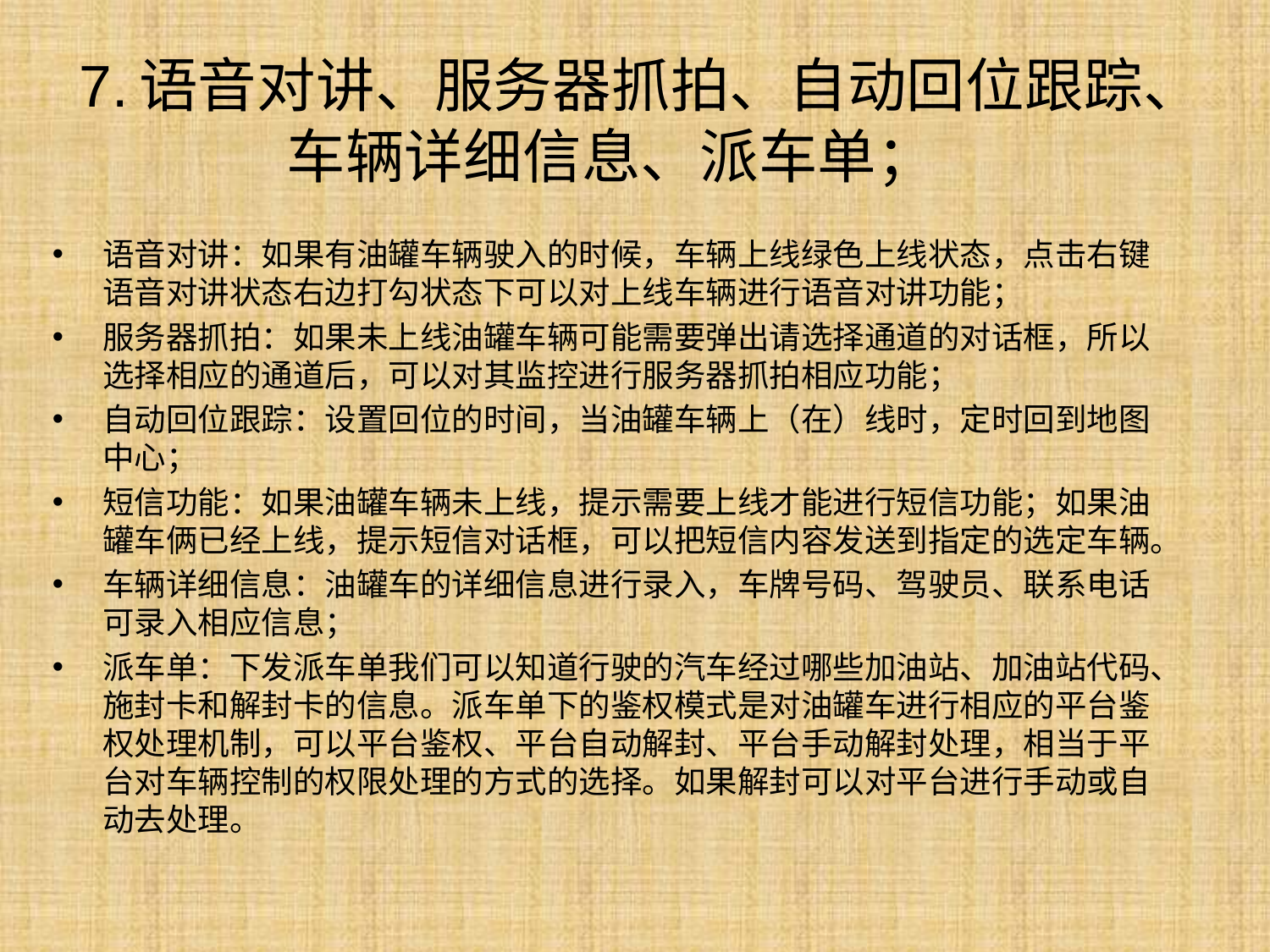

7.语音对讲、服务器抓拍、自动回位跟踪、车辆详细信息、派车单；
语音对讲：如果有油罐车辆驶入的时候，车辆上线绿色上线状态，点击右键语音对讲状态右边打勾状态下可以对上线车辆进行语音对讲功能；
服务器抓拍：如果未上线油罐车辆可能需要弹出请选择通道的对话框，所以选择相应的通道后，可以对其监控进行服务器抓拍相应功能；
自动回位跟踪：设置回位的时间，当油罐车辆上（在）线时，定时回到地图中心；
短信功能：如果油罐车辆未上线，提示需要上线才能进行短信功能；如果油罐车俩已经上线，提示短信对话框，可以把短信内容发送到指定的选定车辆。
车辆详细信息：油罐车的详细信息进行录入，车牌号码、驾驶员、联系电话可录入相应信息；
派车单：下发派车单我们可以知道行驶的汽车经过哪些加油站、加油站代码、施封卡和解封卡的信息。派车单下的鉴权模式是对油罐车进行相应的平台鉴权处理机制，可以平台鉴权、平台自动解封、平台手动解封处理，相当于平台对车辆控制的权限处理的方式的选择。如果解封可以对平台进行手动或自动去处理。